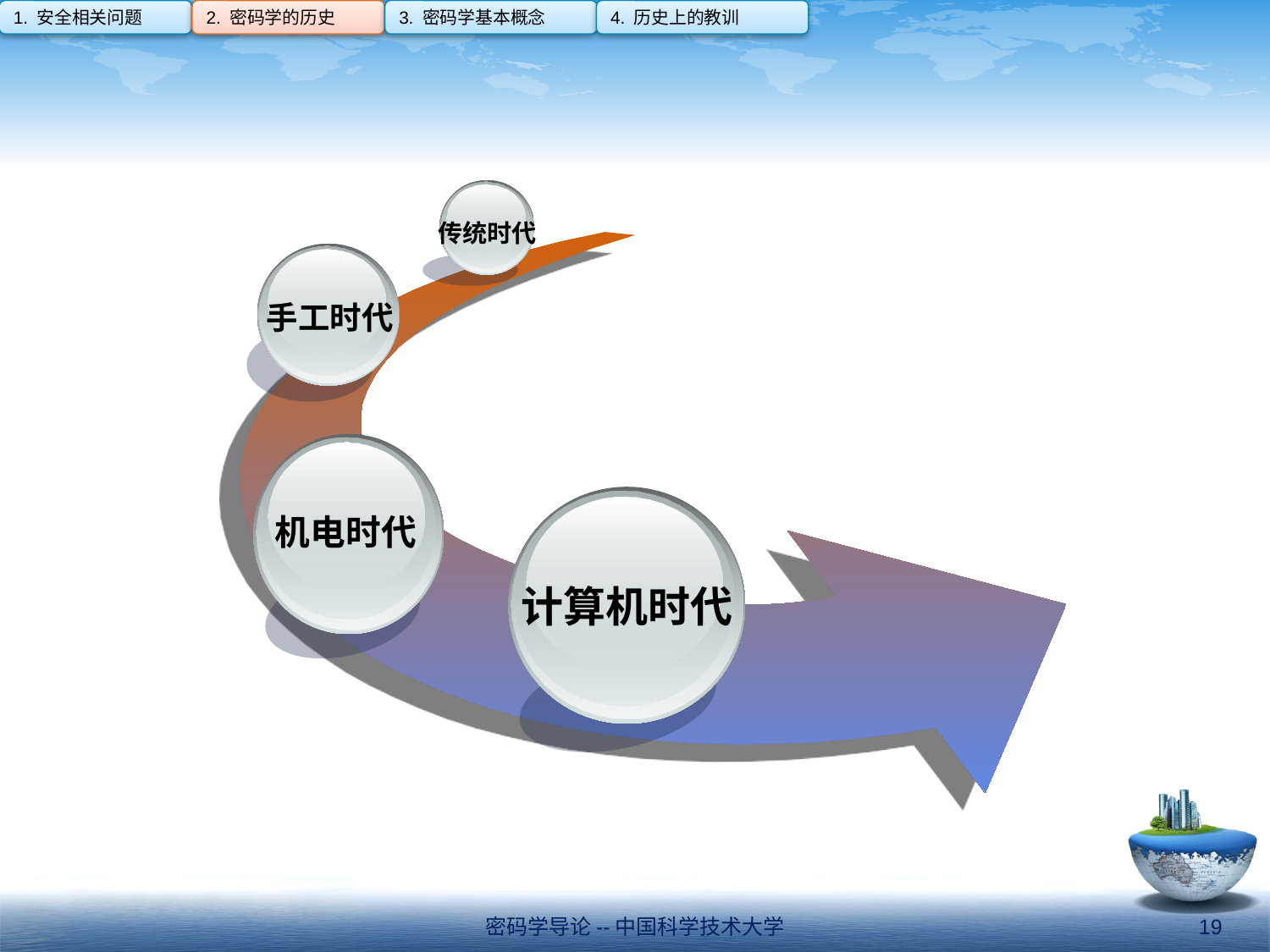

1. 安全相关问题
2. 密码学的历史
3. 密码学基本概念
4. 历史上的教训

传统时代

手工时代

机电时代

计算机时代

密码学导论--中国科学技术大学
19